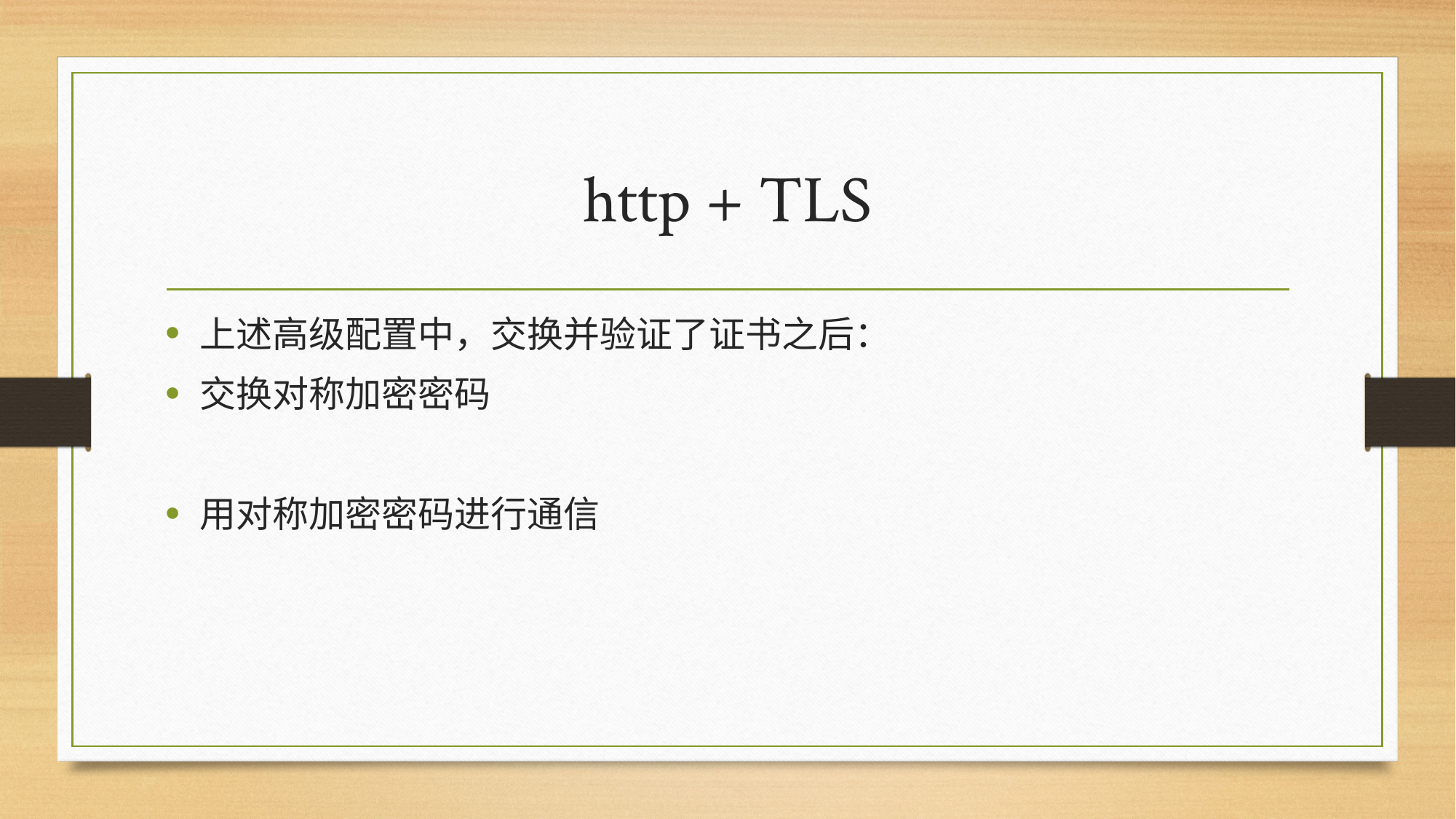

# http + TLS
上述高级配置中，交换并验证了证书之后：
交换对称加密密码

用对称加密密码进行通信